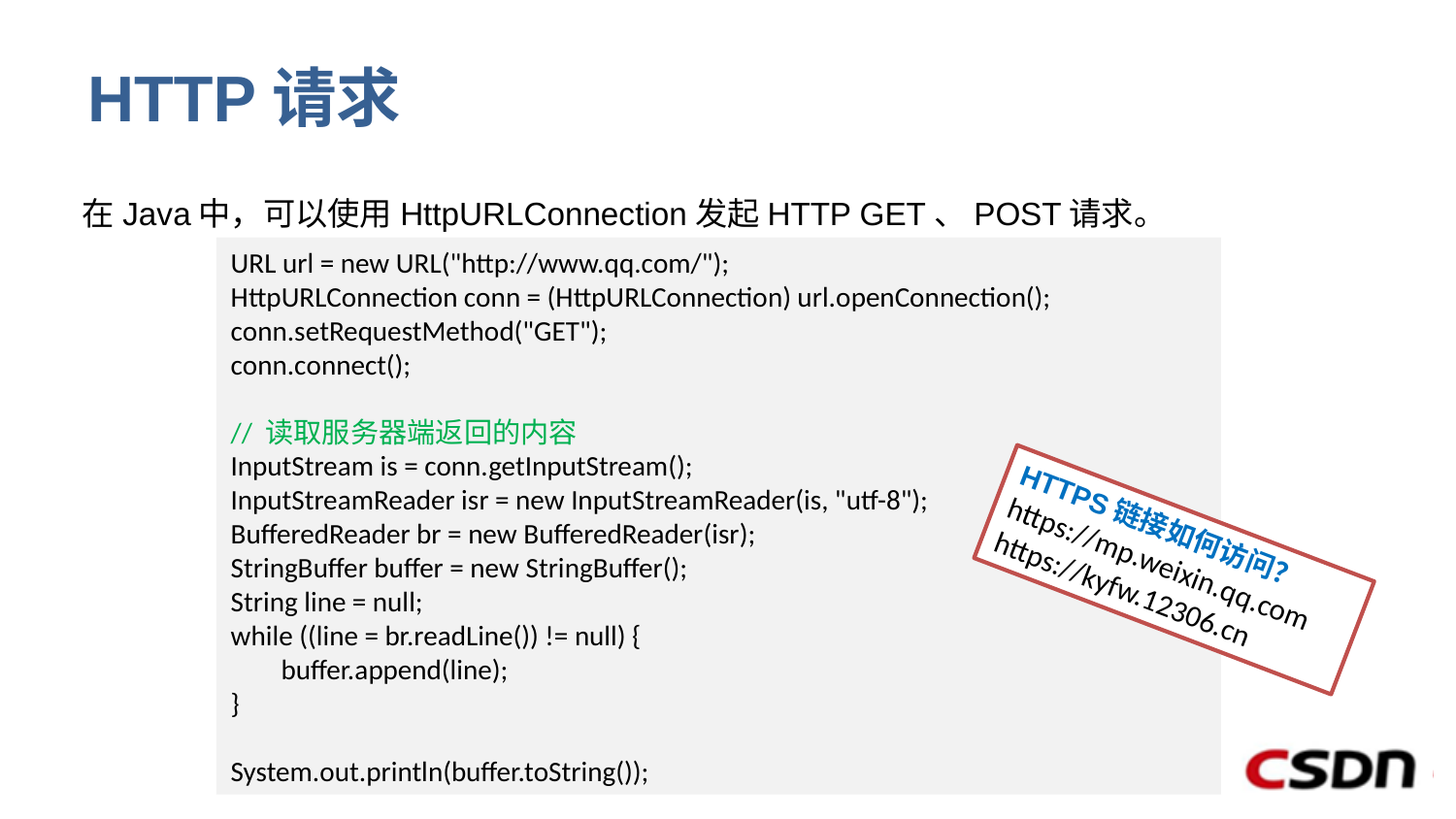

# HTTP请求
在Java中，可以使用HttpURLConnection发起HTTP GET、POST请求。
URL url = new URL("http://www.qq.com/");
HttpURLConnection conn = (HttpURLConnection) url.openConnection();
conn.setRequestMethod("GET");
conn.connect();

// 读取服务器端返回的内容
InputStream is = conn.getInputStream();
InputStreamReader isr = new InputStreamReader(is, "utf-8");
BufferedReader br = new BufferedReader(isr);
StringBuffer buffer = new StringBuffer();
String line = null;
while ((line = br.readLine()) != null) {
        buffer.append(line);
}

System.out.println(buffer.toString());
HTTPS链接如何访问？
https://mp.weixin.qq.com
https://kyfw.12306.cn